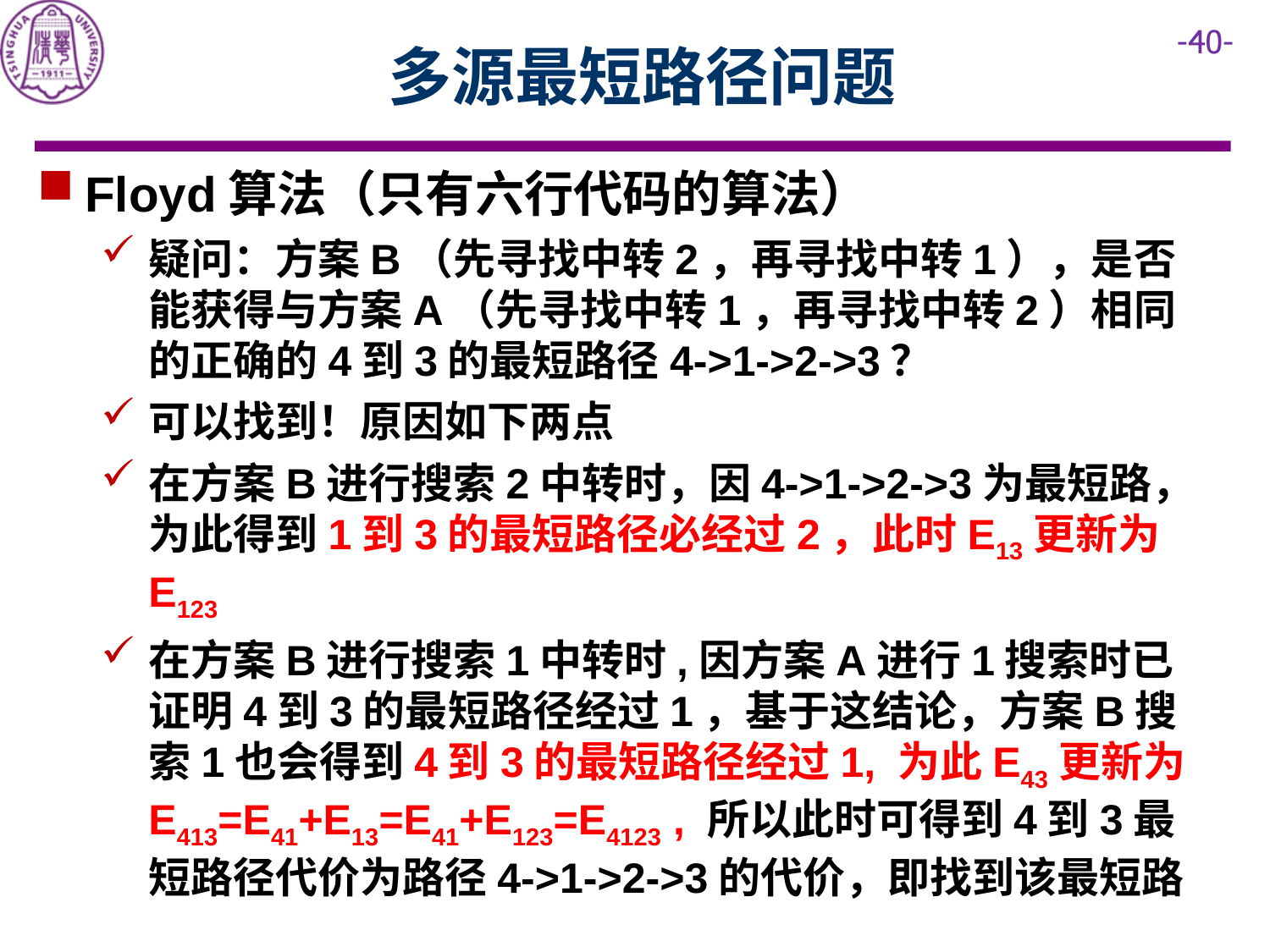

# 多源最短路径问题
Floyd算法（只有六行代码的算法）
疑问：方案B（先寻找中转2，再寻找中转1），是否能获得与方案A（先寻找中转1，再寻找中转2）相同的正确的4到3的最短路径4->1->2->3？
可以找到！原因如下两点
在方案B进行搜索2中转时，因4->1->2->3为最短路，为此得到1到3的最短路径必经过2，此时E13更新为E123
在方案B进行搜索1中转时,因方案A进行1搜索时已证明4到3的最短路径经过1，基于这结论，方案B搜索1也会得到4到3的最短路径经过1, 为此E43更新为E413=E41+E13=E41+E123=E4123 , 所以此时可得到4到3最短路径代价为路径4->1->2->3的代价，即找到该最短路